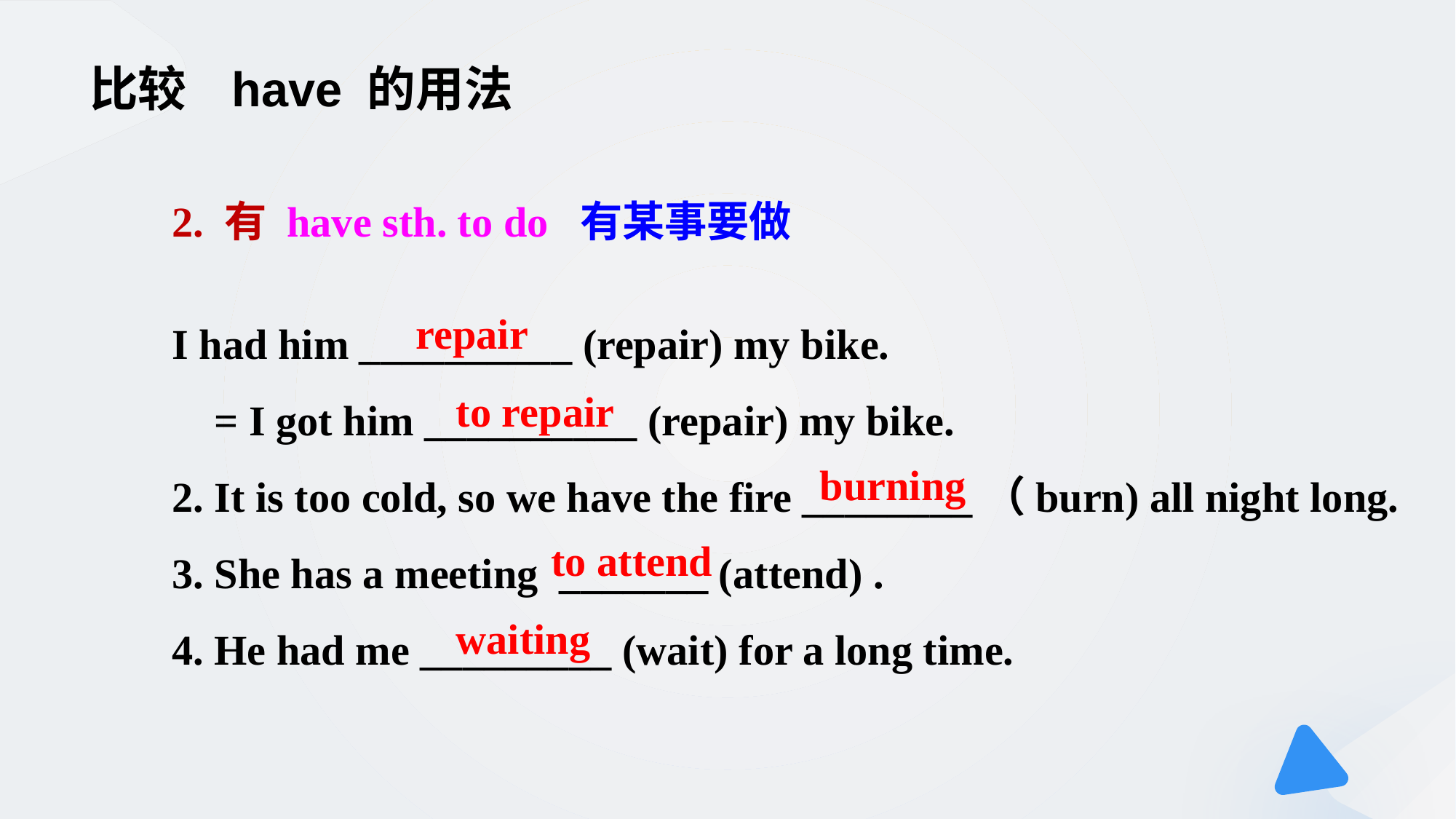

# 比较   have 的用法
2. 有 have sth. to do  有某事要做
I had him __________ (repair) my bike.
    = I got him __________ (repair) my bike.
2. It is too cold, so we have the fire ________（burn) all night long.
3. She has a meeting  _______ (attend) .
4. He had me _________ (wait) for a long time.

repair
to repair
burning

to attend
waiting